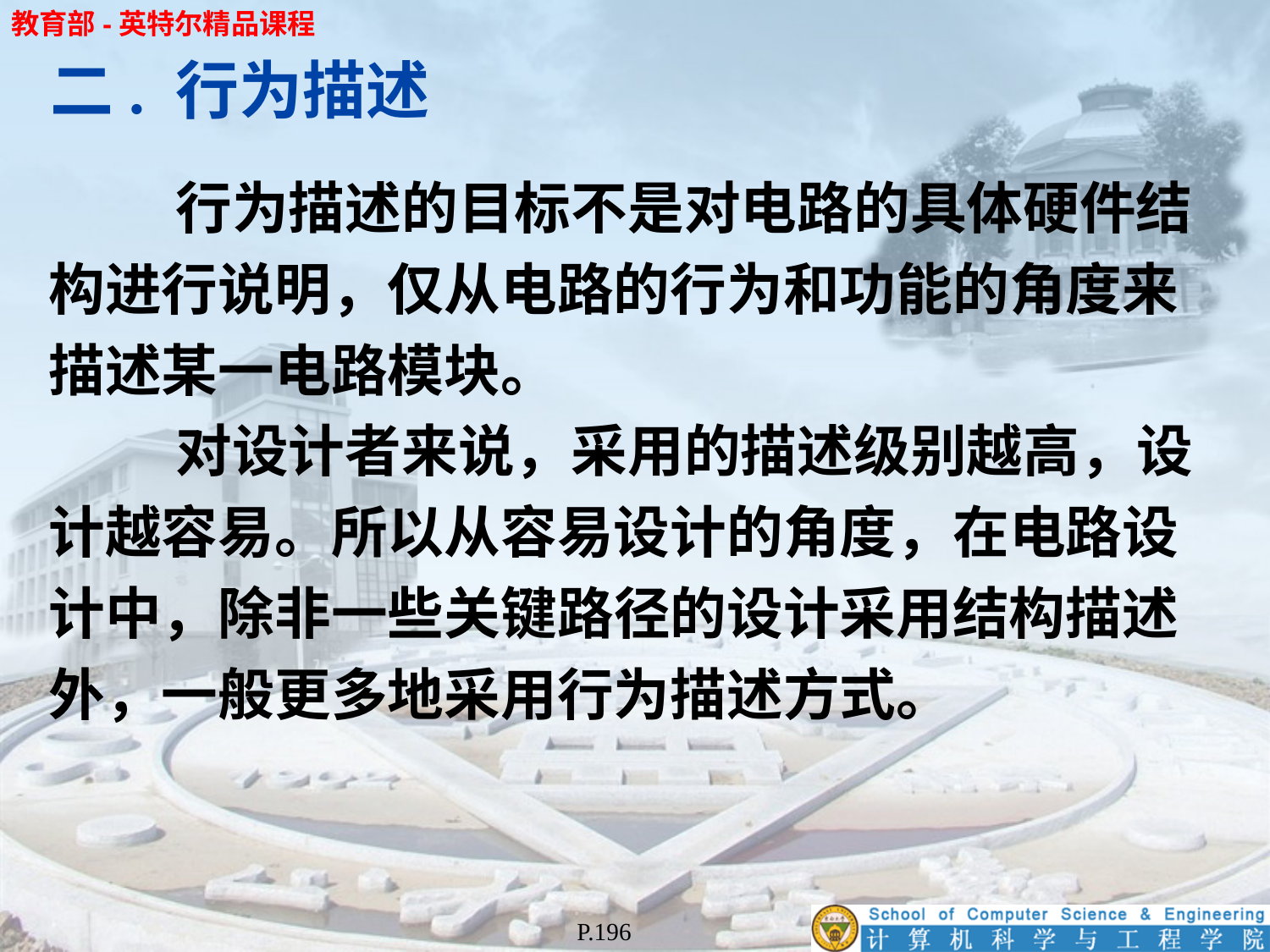

二. 行为描述
	行为描述的目标不是对电路的具体硬件结构进行说明，仅从电路的行为和功能的角度来描述某一电路模块。
	对设计者来说，采用的描述级别越高，设计越容易。所以从容易设计的角度，在电路设计中，除非一些关键路径的设计采用结构描述外，一般更多地采用行为描述方式。
P.196